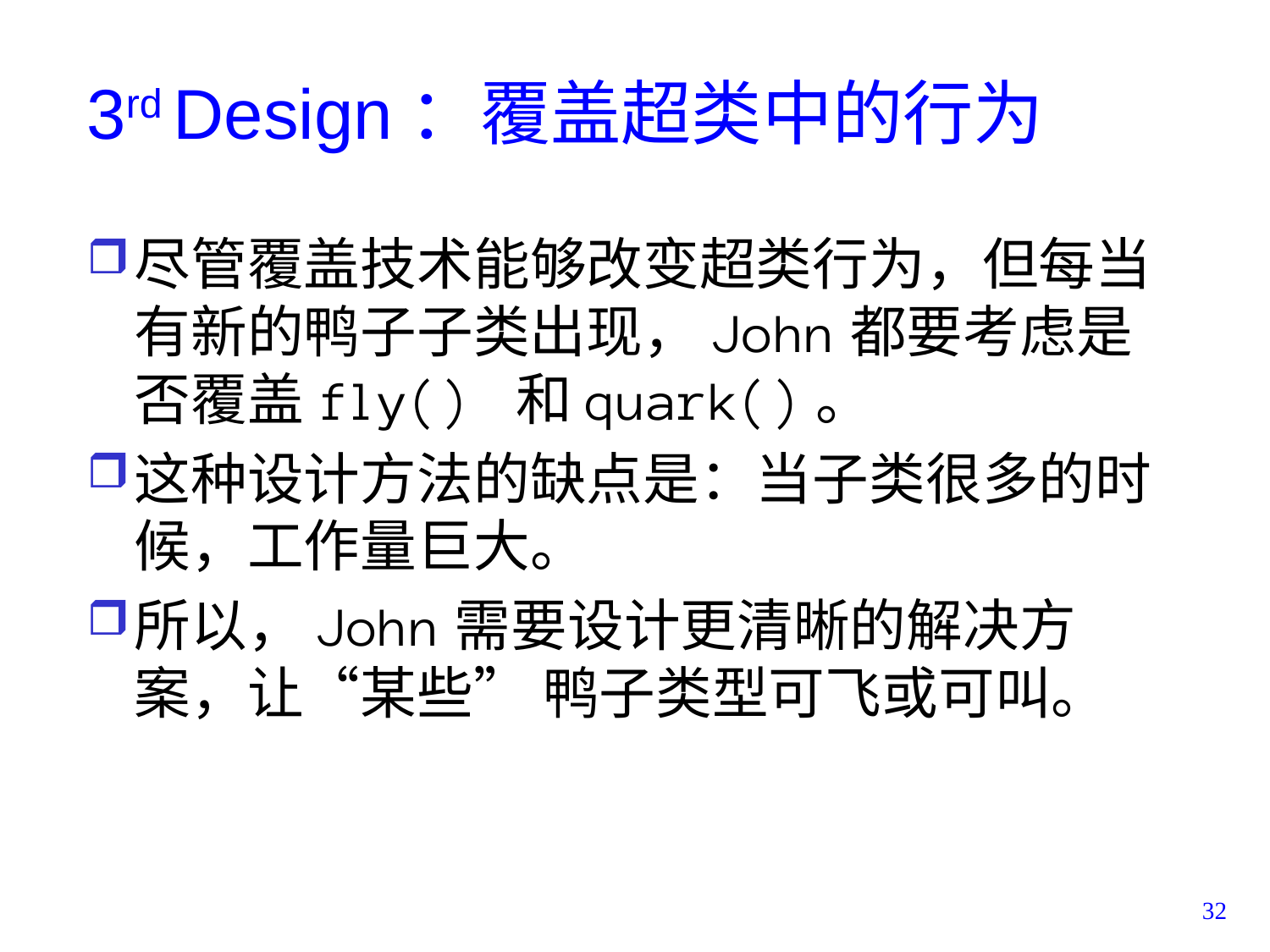

# 3rd Design：覆盖超类中的行为
尽管覆盖技术能够改变超类行为，但每当有新的鸭子子类出现，John都要考虑是否覆盖fly() 和quark()。
这种设计方法的缺点是：当子类很多的时候，工作量巨大。
所以，John需要设计更清晰的解决方案，让“某些” 鸭子类型可飞或可叫。
32